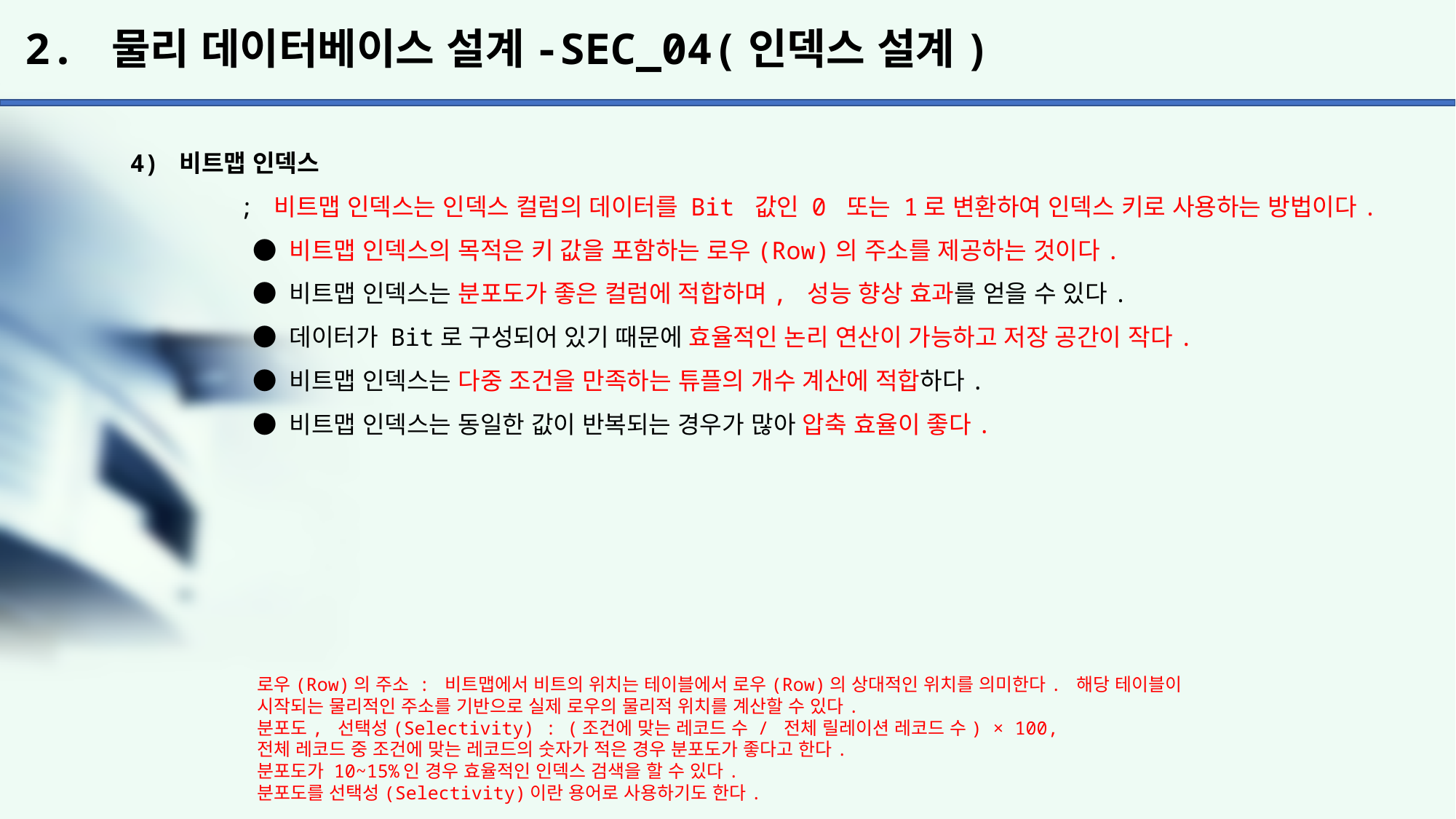

# 2. 물리 데이터베이스 설계-SEC_04(인덱스 설계)
4) 비트맵 인덱스
	; 비트맵 인덱스는 인덱스 컬럼의 데이터를 Bit 값인 0 또는 1로 변환하여 인덱스 키로 사용하는 방법이다.
	  ● 비트맵 인덱스의 목적은 키 값을 포함하는 로우(Row)의 주소를 제공하는 것이다.
	  ● 비트맵 인덱스는 분포도가 좋은 컬럼에 적합하며, 성능 향상 효과를 얻을 수 있다.
	  ● 데이터가 Bit로 구성되어 있기 때문에 효율적인 논리 연산이 가능하고 저장 공간이 작다.
	  ● 비트맵 인덱스는 다중 조건을 만족하는 튜플의 개수 계산에 적합하다.
	  ● 비트맵 인덱스는 동일한 값이 반복되는 경우가 많아 압축 효율이 좋다.
로우(Row)의 주소 : 비트맵에서 비트의 위치는 테이블에서 로우(Row)의 상대적인 위치를 의미한다. 해당 테이블이
시작되는 물리적인 주소를 기반으로 실제 로우의 물리적 위치를 계산할 수 있다.
분포도, 선택성(Selectivity) : (조건에 맞는 레코드 수 / 전체 릴레이션 레코드 수) × 100,
전체 레코드 중 조건에 맞는 레코드의 숫자가 적은 경우 분포도가 좋다고 한다.
분포도가 10~15%인 경우 효율적인 인덱스 검색을 할 수 있다.
분포도를 선택성(Selectivity)이란 용어로 사용하기도 한다.